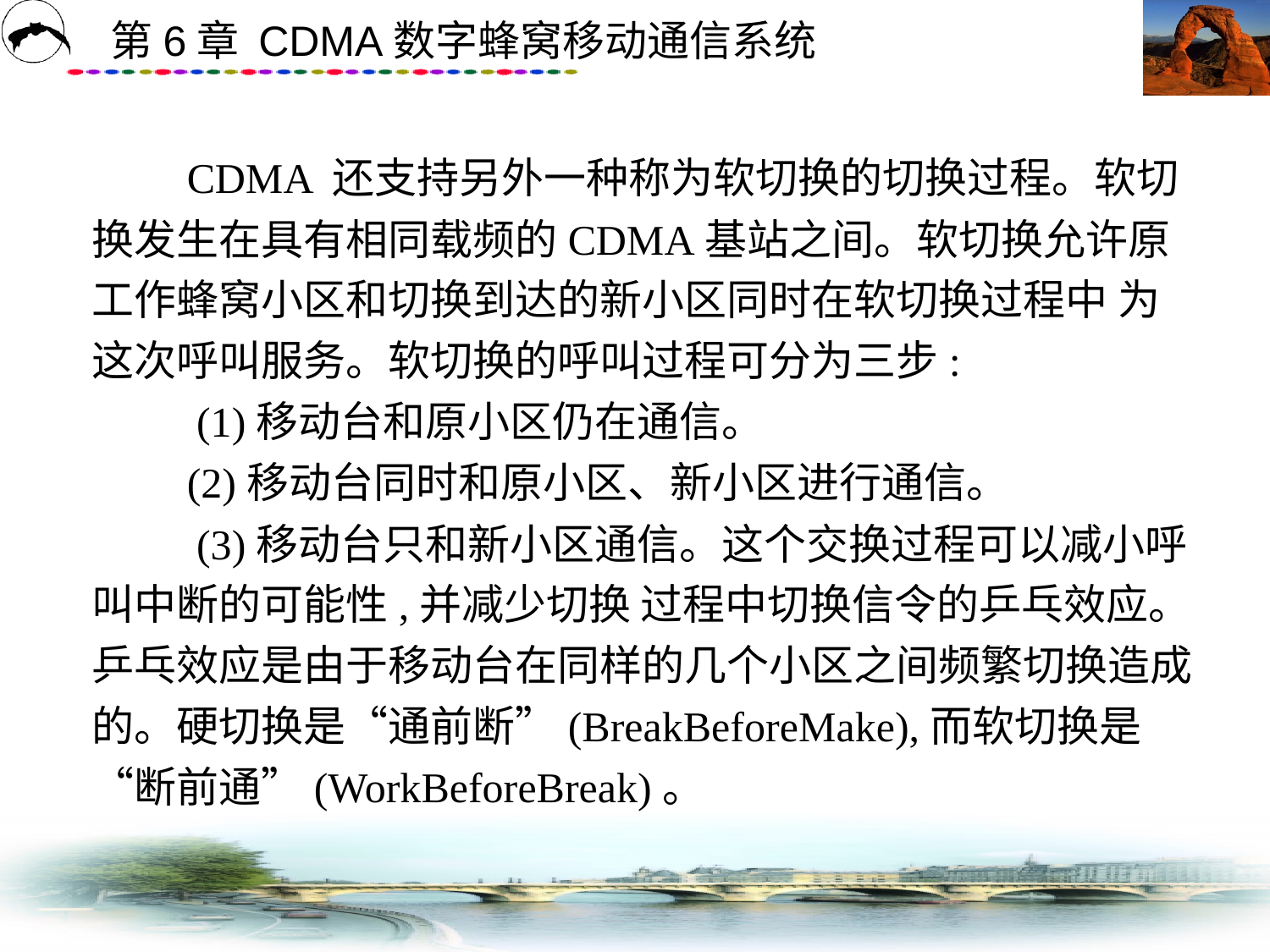

# CDMA 还支持另外一种称为软切换的切换过程。软切 换发生在具有相同载频的CDMA基站之间。软切换允许原工作蜂窝小区和切换到达的新小区同时在软切换过程中 为这次呼叫服务。软切换的呼叫过程可分为三步: 　　 (1)移动台和原小区仍在通信。 　　(2)移动台同时和原小区、新小区进行通信。 　　 (3)移动台只和新小区通信。这个交换过程可以减小呼叫中断的可能性,并减少切换 过程中切换信令的乒乓效应。乒乓效应是由于移动台在同样的几个小区之间频繁切换造成 的。硬切换是“通前断”(BreakBeforeMake),而软切换是“断前通”(WorkBeforeBreak)。